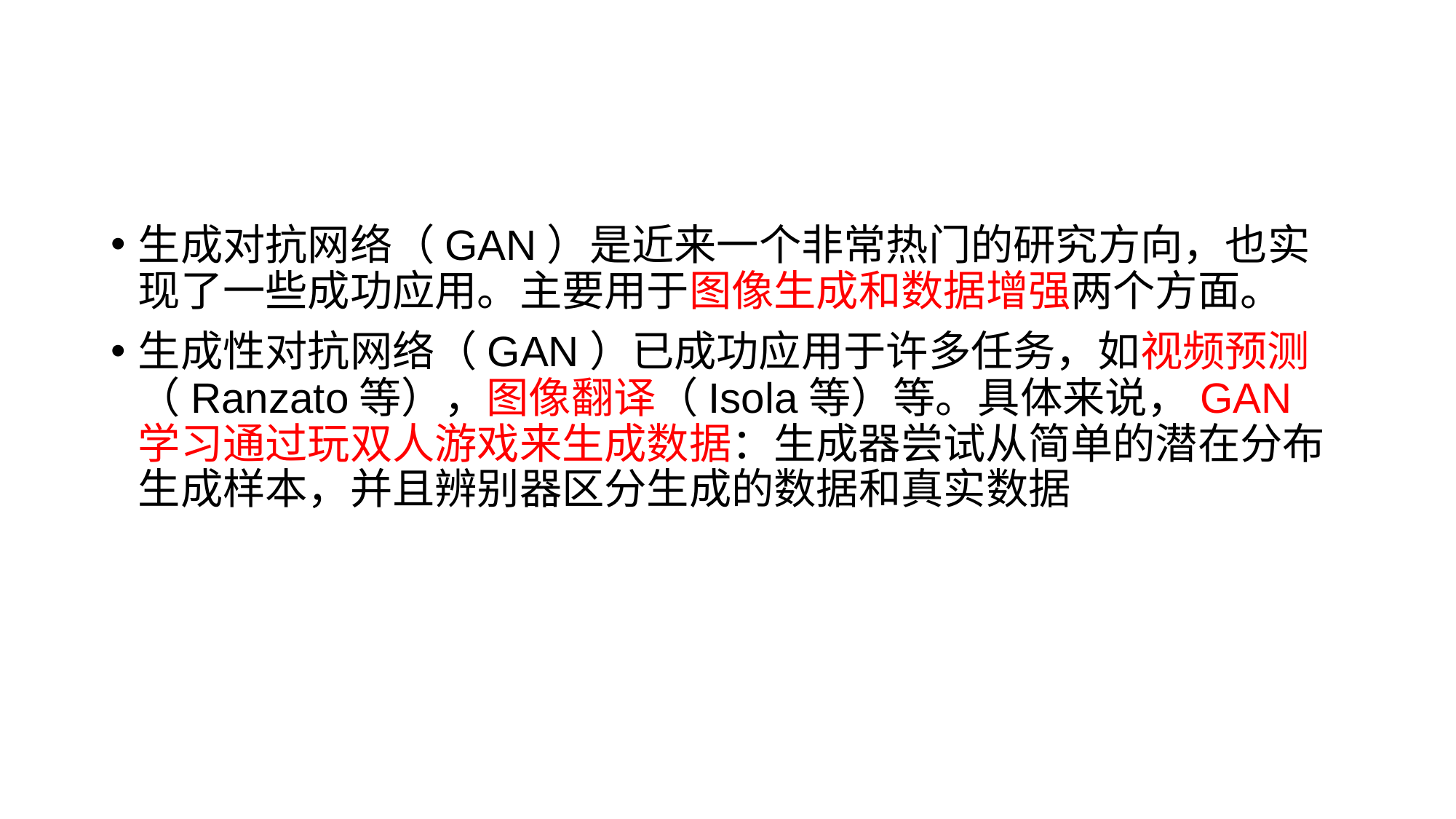

#
生成对抗网络（GAN）是近来一个非常热门的研究方向，也实现了一些成功应用。主要用于图像生成和数据增强两个方面。
生成性对抗网络（GAN）已成功应用于许多任务，如视频预测（Ranzato等），图像翻译（Isola等）等。具体来说，GAN学习通过玩双人游戏来生成数据：生成器尝试从简单的潜在分布生成样本，并且辨别器区分生成的数据和真实数据